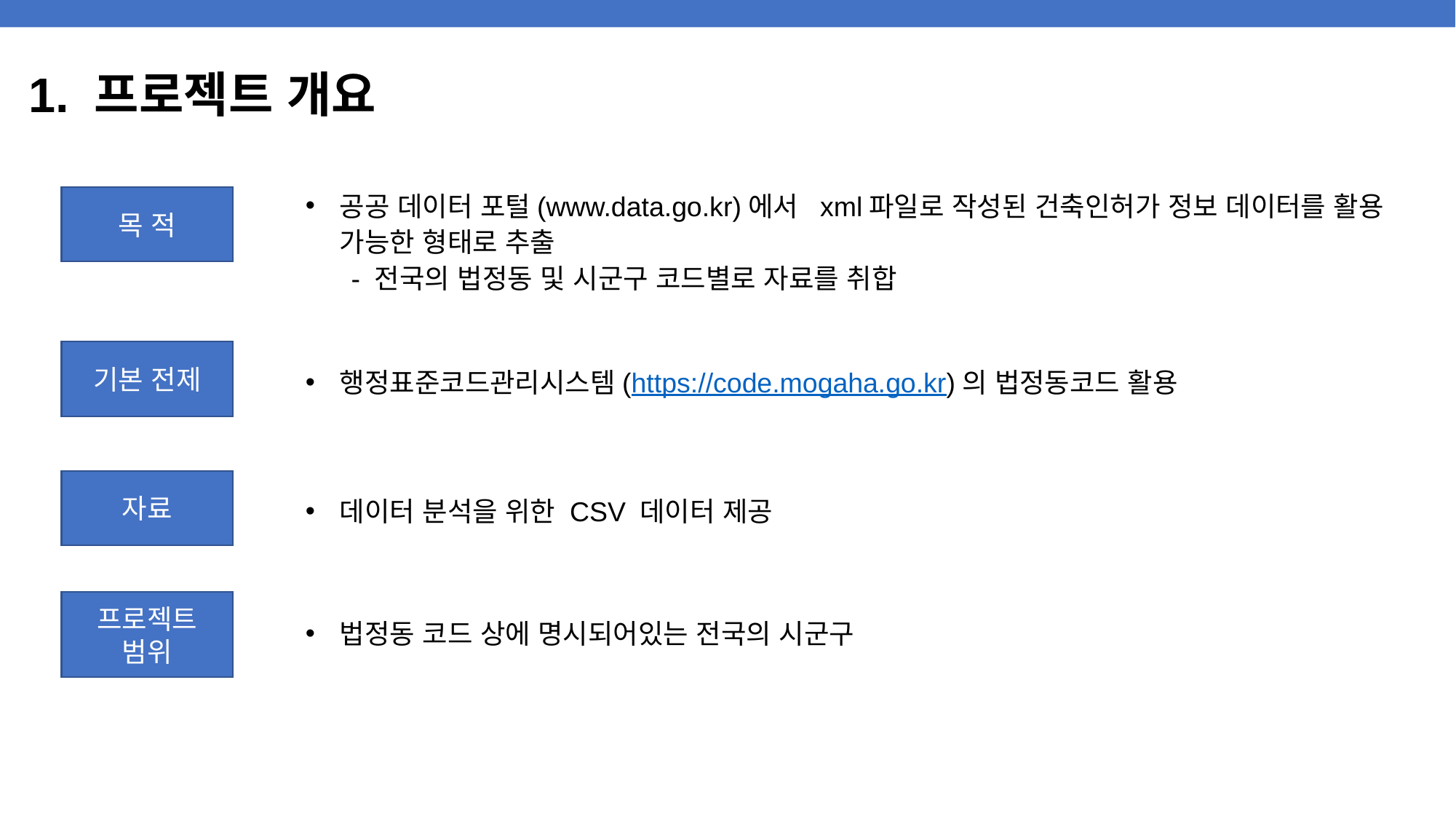

# 1. 프로젝트 개요
공공 데이터 포털(www.data.go.kr)에서  xml파일로 작성된 건축인허가 정보 데이터를 활용 가능한 형태로 추출
      - 전국의 법정동 및 시군구 코드별로 자료를 취합
목 적
기본 전제
행정표준코드관리시스템(https://code.mogaha.go.kr)의 법정동코드 활용
자료
데이터 분석을 위한 CSV 데이터 제공
프로젝트
범위
법정동 코드 상에 명시되어있는 전국의 시군구